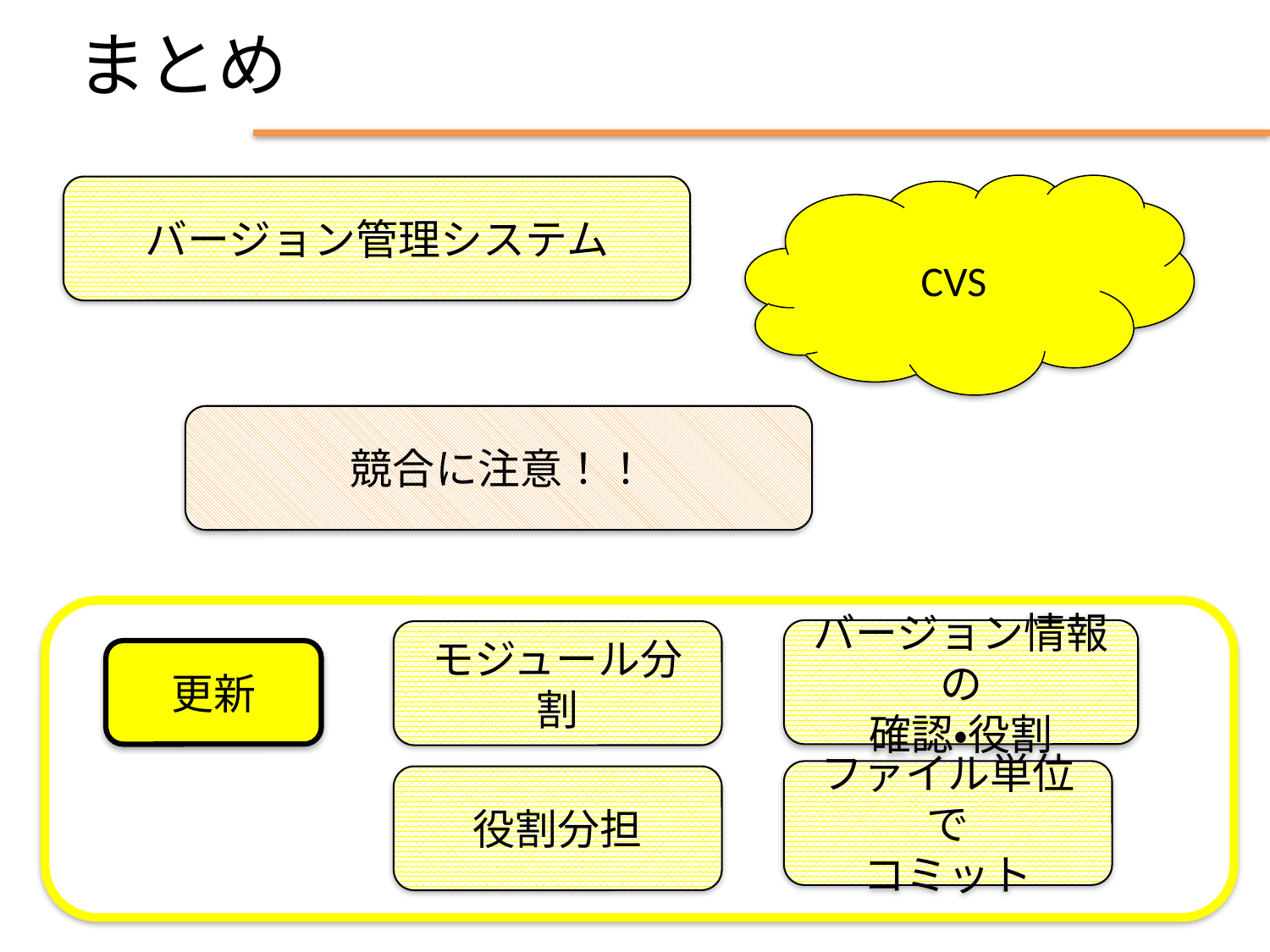

# まとめ
CVS
バージョン管理システム
競合に注意！！

バージョン情報の
確認・役割
モジュール分割
更新
ファイル単位で
コミット
役割分担